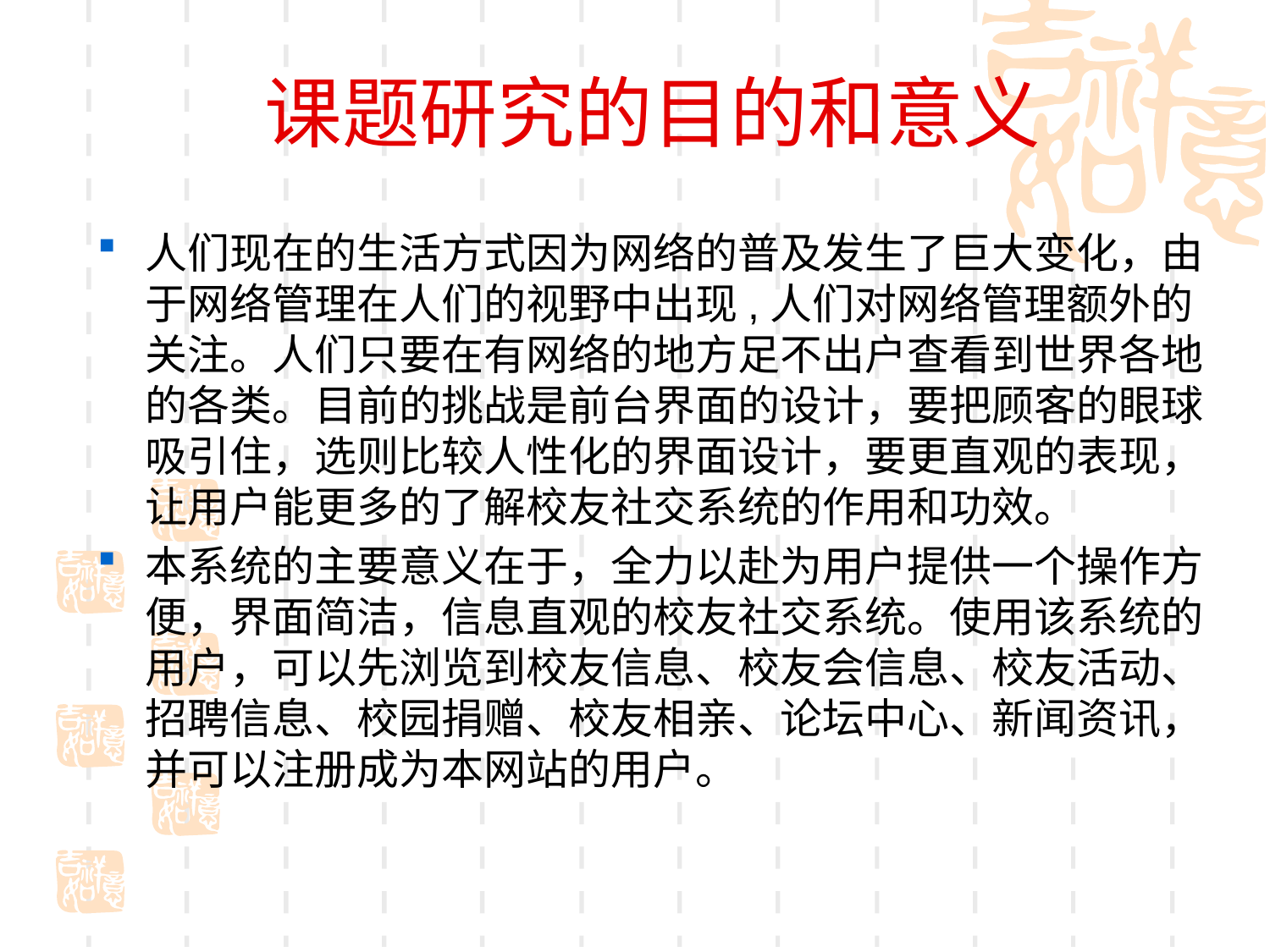

# 课题研究的目的和意义
人们现在的生活方式因为网络的普及发生了巨大变化，由于网络管理在人们的视野中出现,人们对网络管理额外的关注。人们只要在有网络的地方足不出户查看到世界各地的各类。目前的挑战是前台界面的设计，要把顾客的眼球吸引住，选则比较人性化的界面设计，要更直观的表现，让用户能更多的了解校友社交系统的作用和功效。
本系统的主要意义在于，全力以赴为用户提供一个操作方便，界面简洁，信息直观的校友社交系统。使用该系统的用户，可以先浏览到校友信息、校友会信息、校友活动、招聘信息、校园捐赠、校友相亲、论坛中心、新闻资讯，并可以注册成为本网站的用户。